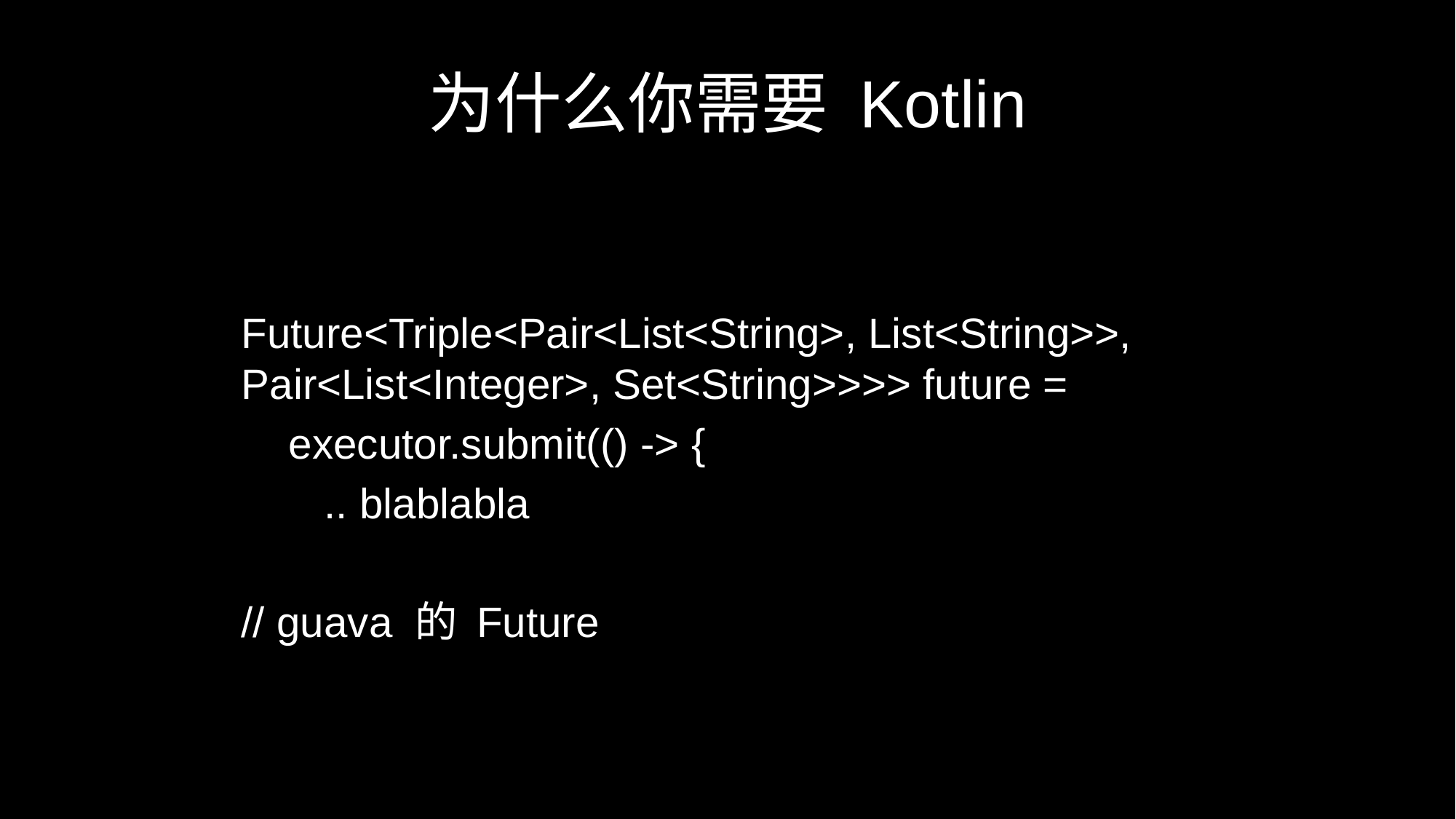

# 为什么你需要 Kotlin
Future<Triple<Pair<List<String>, List<String>>, Pair<List<Integer>, Set<String>>>> future =
    executor.submit(() -> {
       .. blablabla

// guava 的 Future